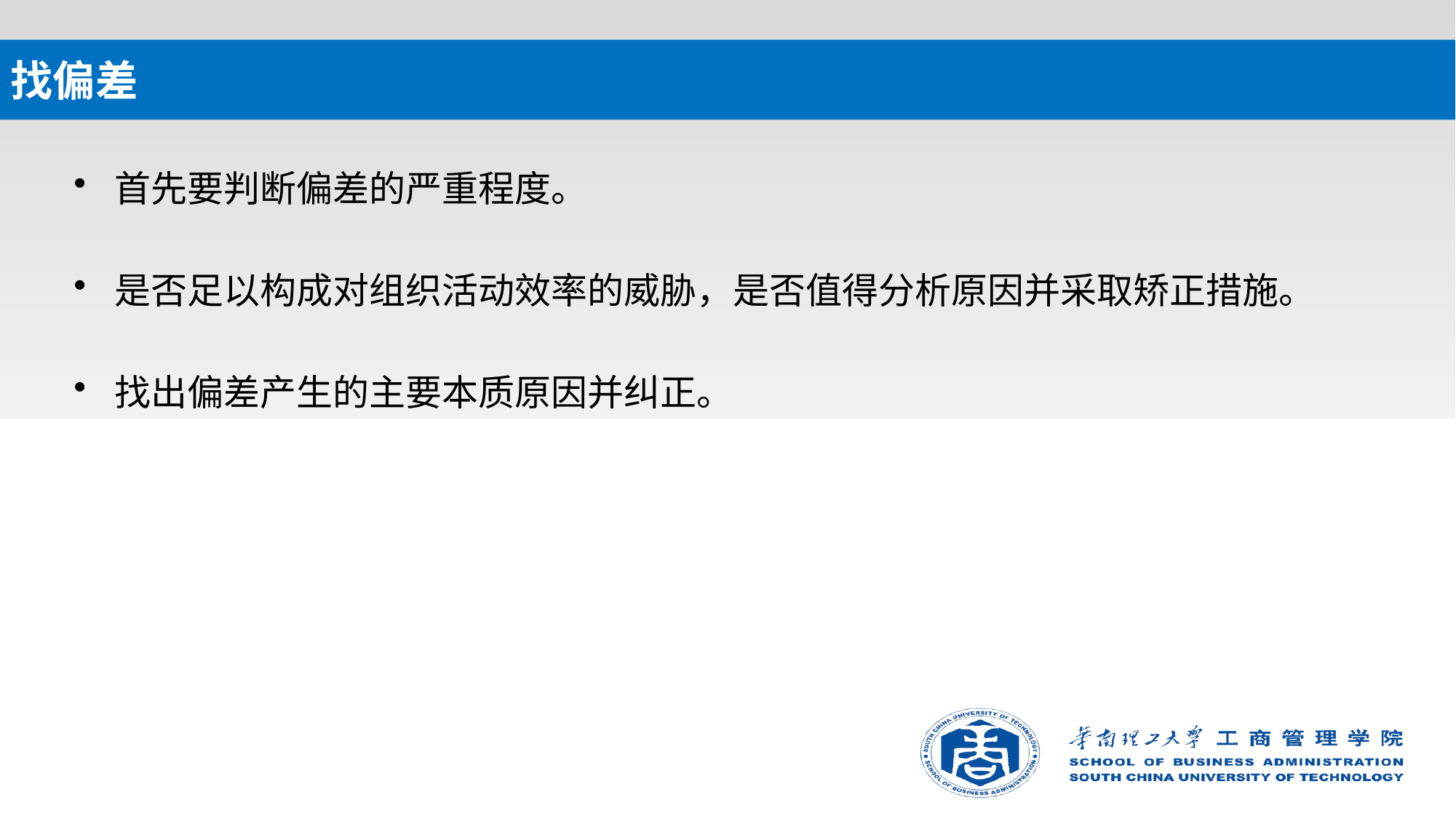

# 找偏差
首先要判断偏差的严重程度。

是否足以构成对组织活动效率的威胁，是否值得分析原因并采取矫正措施。

找出偏差产生的主要本质原因并纠正。